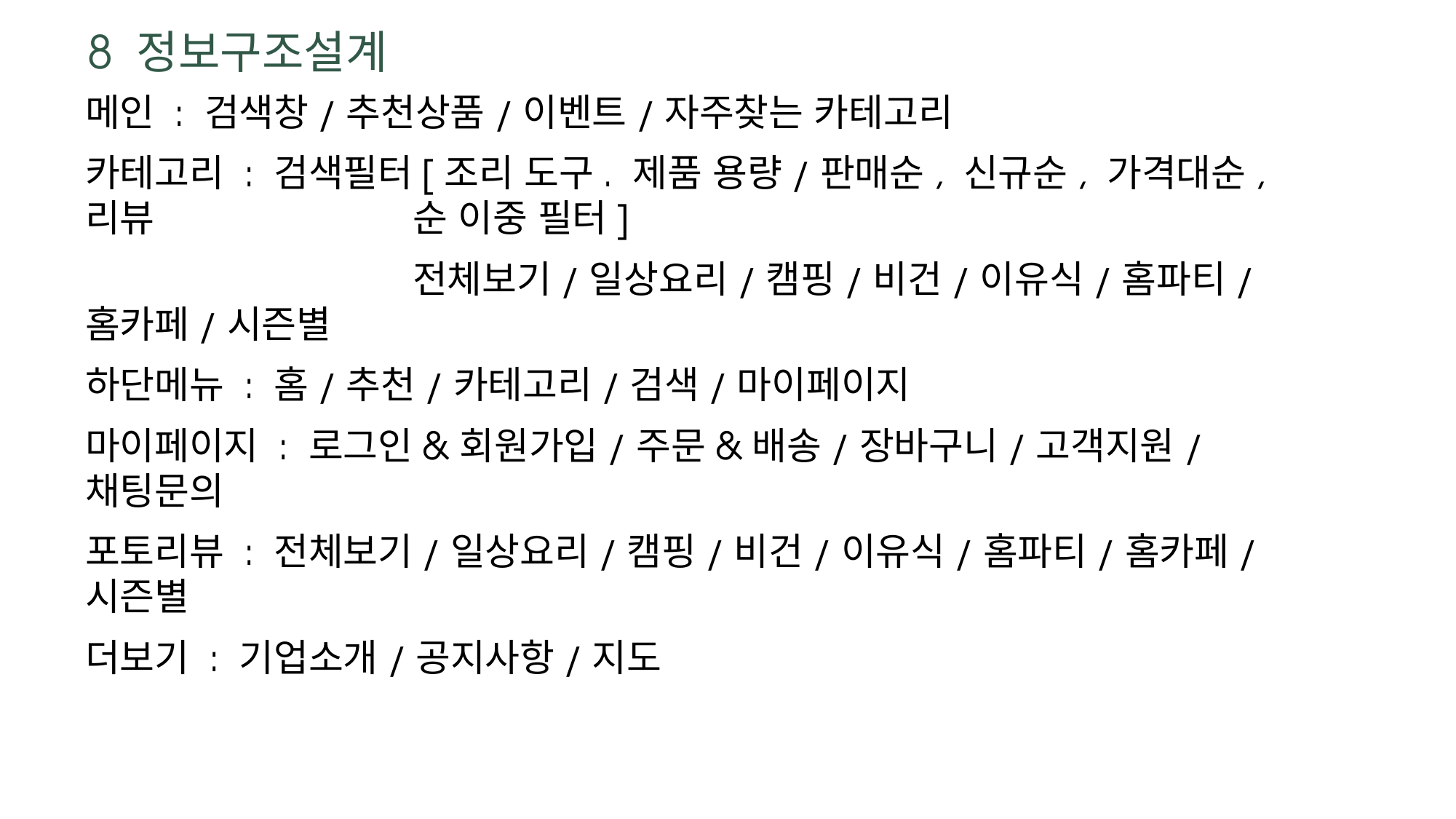

# 8 정보구조설계
메인 : 검색창/추천상품/이벤트/자주찾는 카테고리
카테고리 : 검색필터[조리 도구. 제품 용량/판매순, 신규순, 가격대순, 리뷰			순 이중 필터]
			전체보기/일상요리/캠핑/비건/이유식/홈파티/홈카페/시즌별
하단메뉴 : 홈/추천/카테고리/검색/마이페이지
마이페이지 : 로그인&회원가입/주문&배송/장바구니/고객지원/채팅문의
포토리뷰 : 전체보기/일상요리/캠핑/비건/이유식/홈파티/홈카페/시즌별
더보기 : 기업소개/공지사항/지도